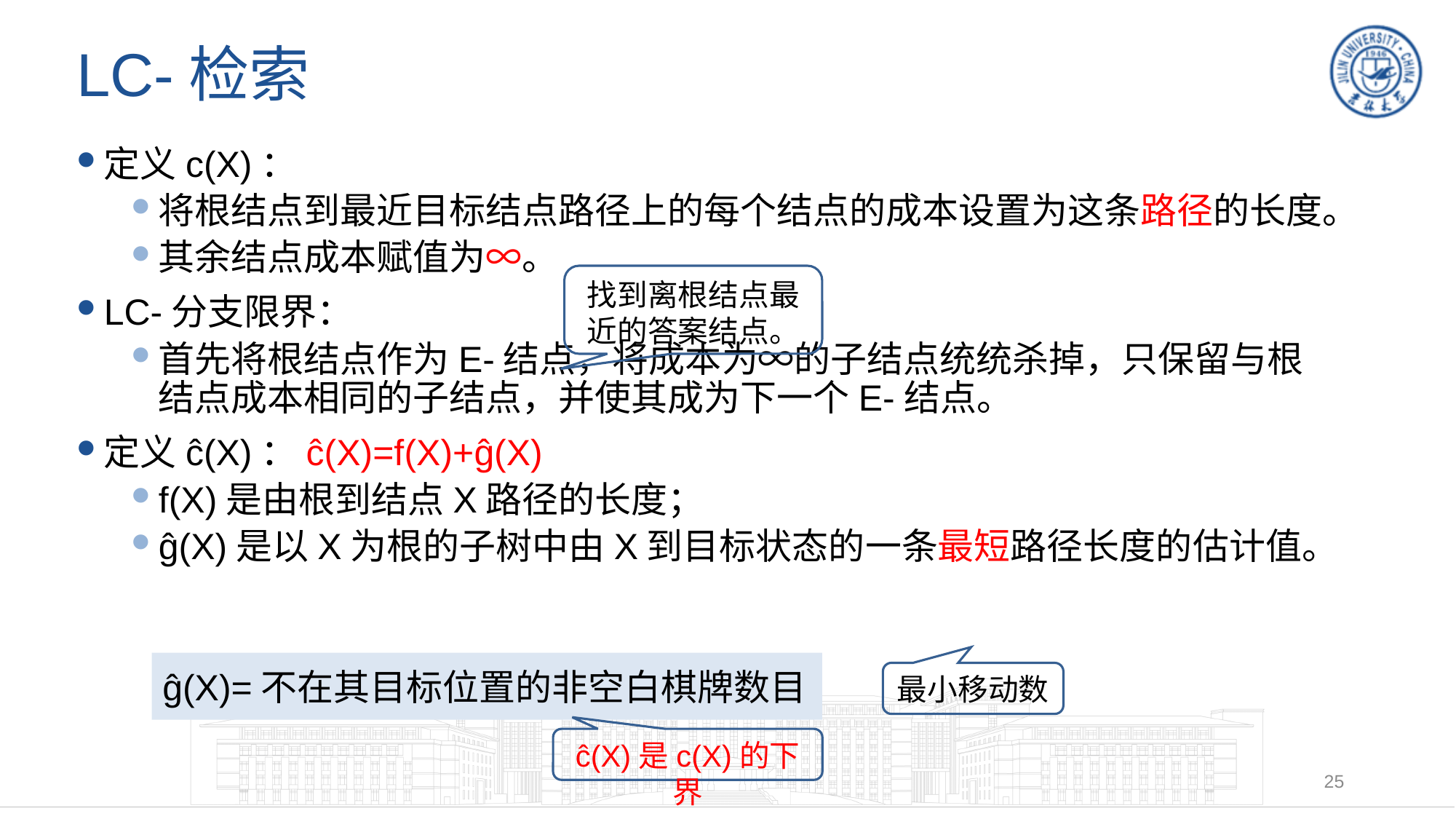

# LC-检索
定义c(X)：
将根结点到最近目标结点路径上的每个结点的成本设置为这条路径的长度。
其余结点成本赋值为∞。
LC-分支限界：
首先将根结点作为E-结点，将成本为∞的子结点统统杀掉，只保留与根结点成本相同的子结点，并使其成为下一个E-结点。
定义ĉ(X)：ĉ(X)=f(X)+ĝ(X)
f(X)是由根到结点X路径的长度；
ĝ(X)是以X为根的子树中由X到目标状态的一条最短路径长度的估计值。

找到离根结点最近的答案结点。

ĝ(X)=不在其目标位置的非空白棋牌数目
最小移动数

ĉ(X)是c(X)的下界

25